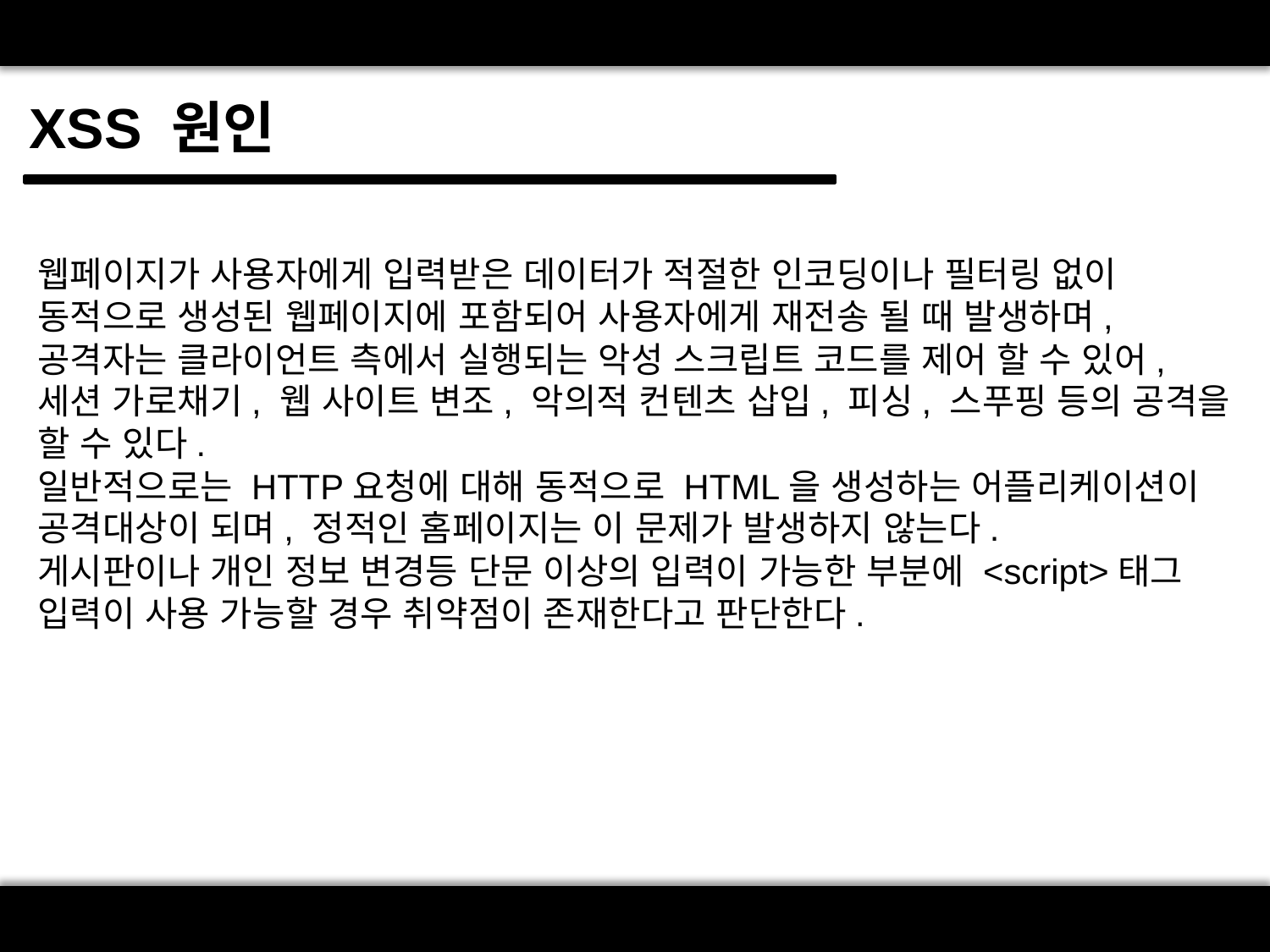

XSS 원인

웹페이지가 사용자에게 입력받은 데이터가 적절한 인코딩이나 필터링 없이
동적으로 생성된 웹페이지에 포함되어 사용자에게 재전송 될 때 발생하며,
공격자는 클라이언트 측에서 실행되는 악성 스크립트 코드를 제어 할 수 있어, 세션 가로채기, 웹 사이트 변조, 악의적 컨텐츠 삽입, 피싱, 스푸핑 등의 공격을 할 수 있다.
일반적으로는 HTTP요청에 대해 동적으로 HTML을 생성하는 어플리케이션이 공격대상이 되며, 정적인 홈페이지는 이 문제가 발생하지 않는다.
게시판이나 개인 정보 변경등 단문 이상의 입력이 가능한 부분에 <script>태그 입력이 사용 가능할 경우 취약점이 존재한다고 판단한다.